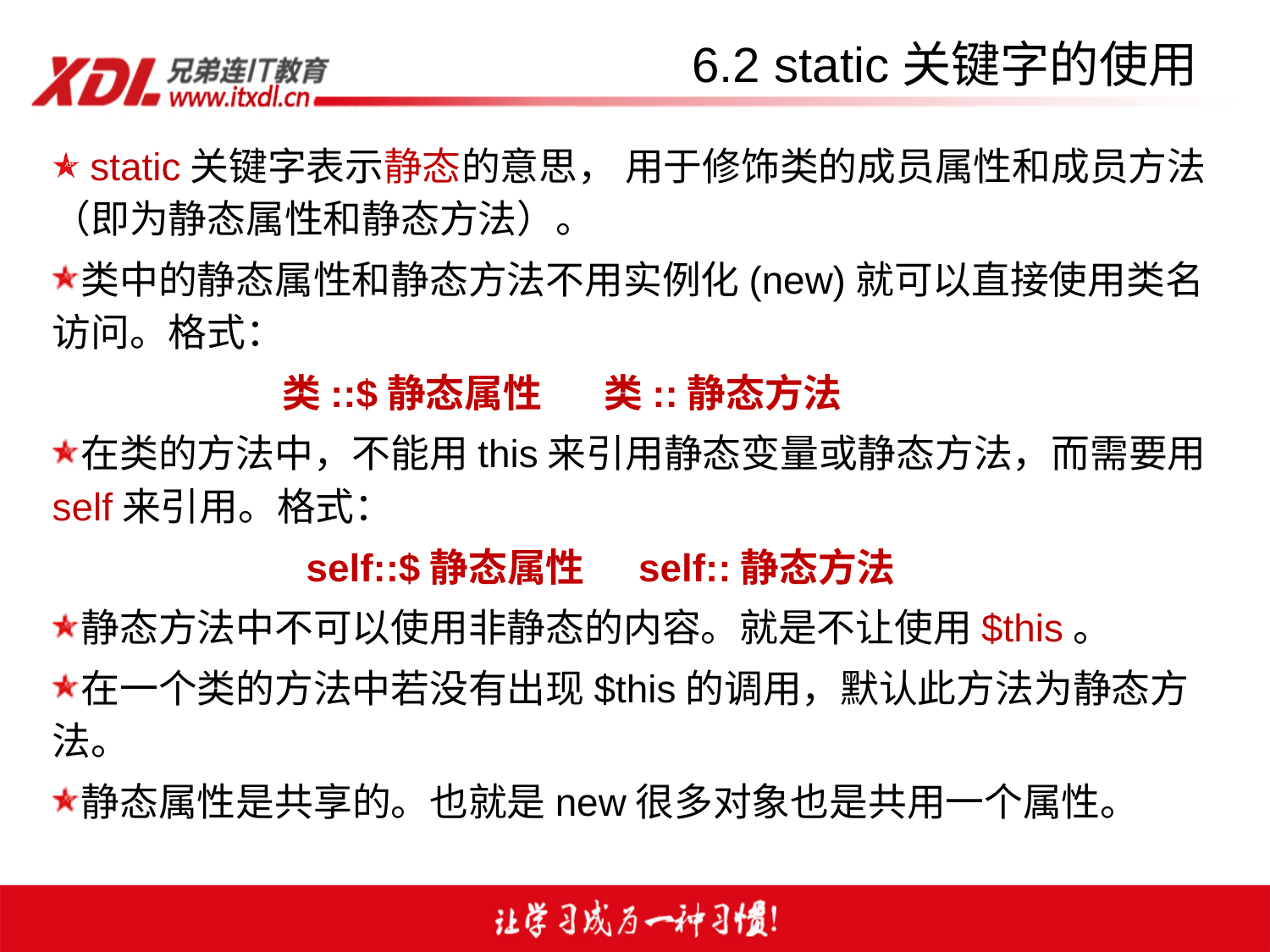

# 6.2 static关键字的使用
 static关键字表示静态的意思， 用于修饰类的成员属性和成员方法（即为静态属性和静态方法）。
类中的静态属性和静态方法不用实例化(new)就可以直接使用类名访问。格式：
		类::$静态属性       类::静态方法
在类的方法中，不能用this来引用静态变量或静态方法，而需要用self来引用。格式：
    	     	self::$静态属性     self::静态方法
静态方法中不可以使用非静态的内容。就是不让使用$this。
在一个类的方法中若没有出现$this的调用，默认此方法为静态方法。
静态属性是共享的。也就是new很多对象也是共用一个属性。